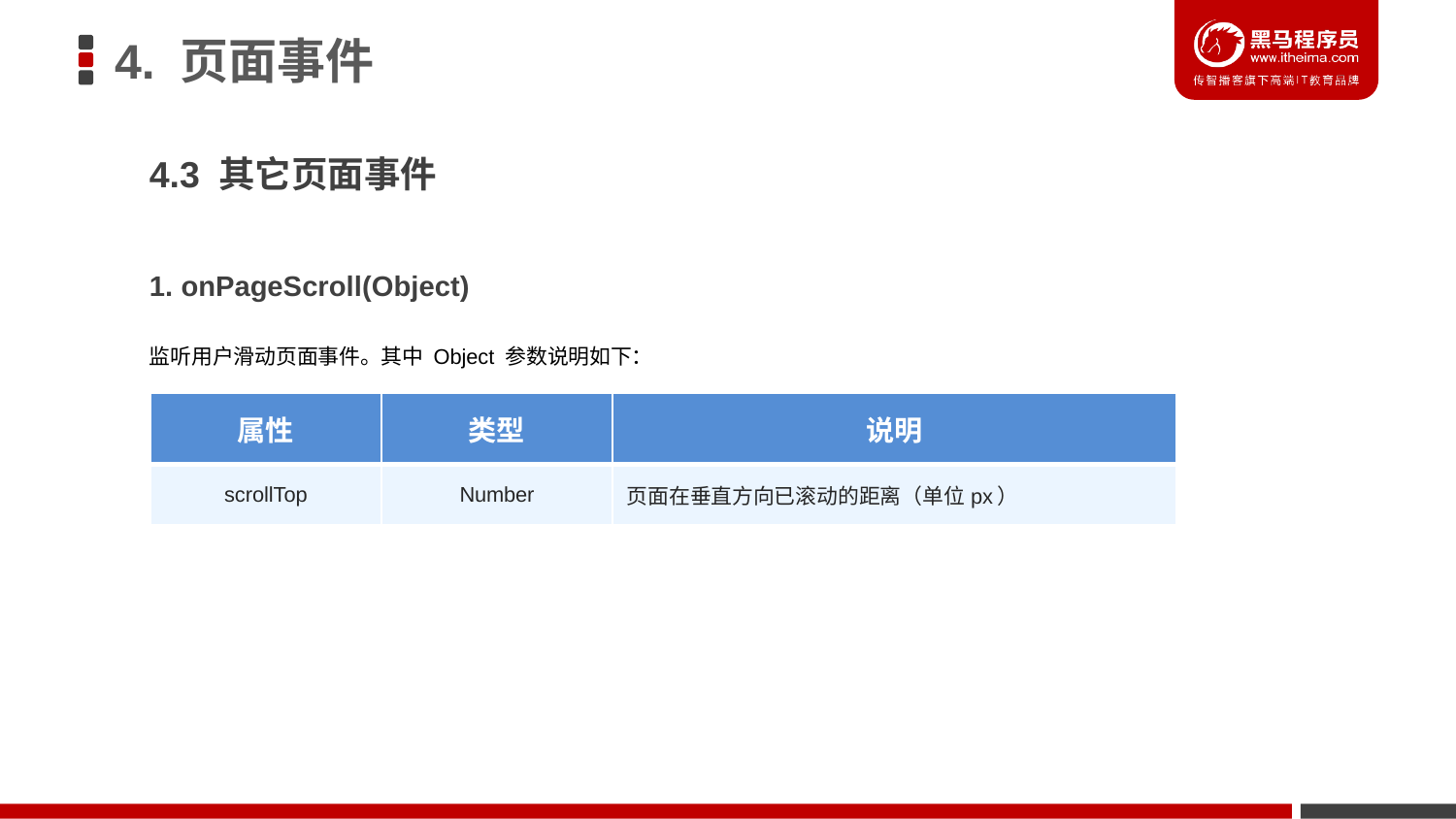

# 4. 页面事件
4.3 其它页面事件
1. onPageScroll(Object)
监听用户滑动页面事件。其中 Object 参数说明如下：
| 属性 | 类型 | 说明 |
| --- | --- | --- |
| scrollTop | Number | 页面在垂直方向已滚动的距离（单位px） |